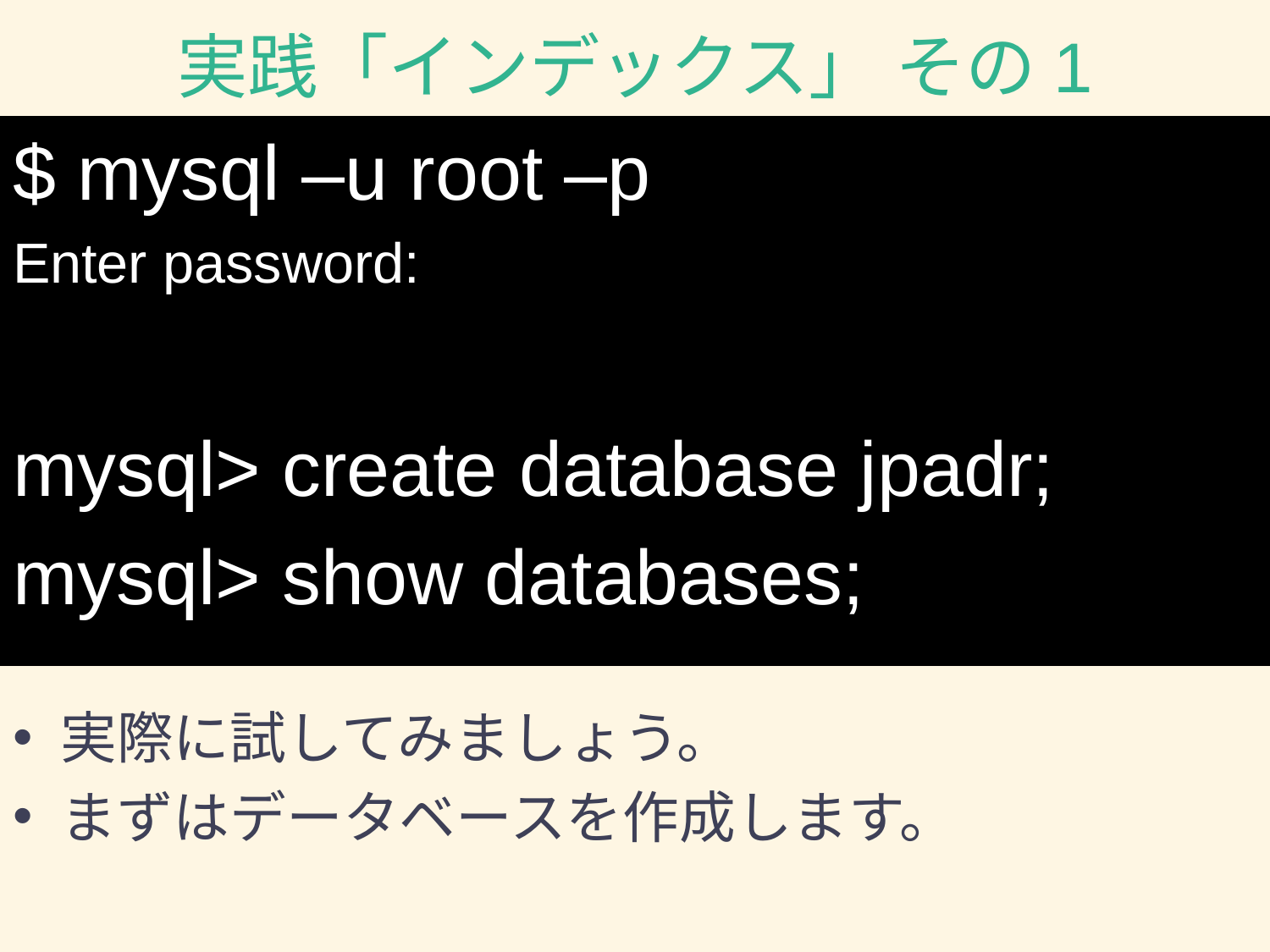

# 実践「インデックス」 その1
$ mysql –u root –p
Enter password:

mysql> create database jpadr;
mysql> show databases;
実際に試してみましょう。
まずはデータベースを作成します。